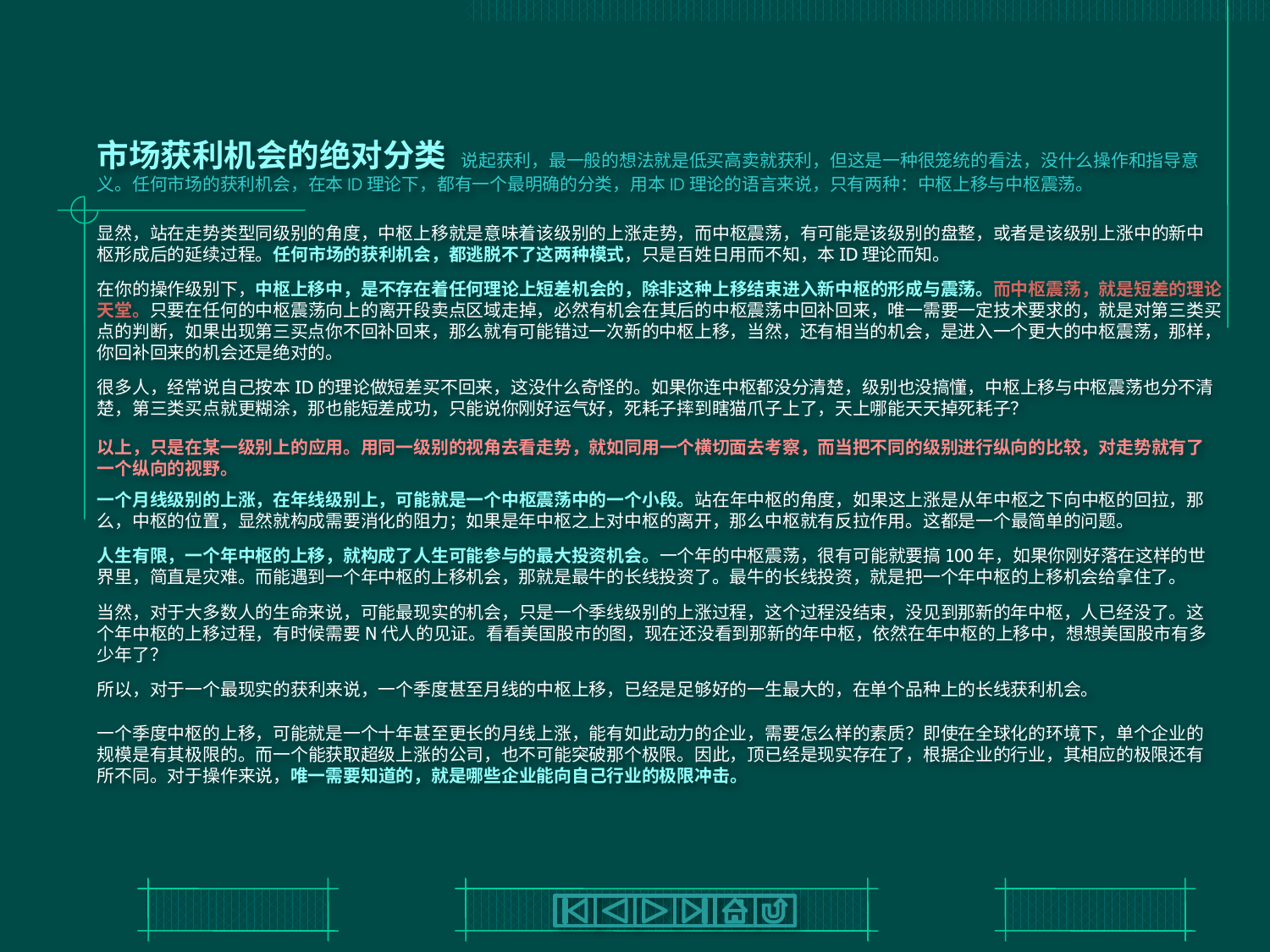

# 市场获利机会的绝对分类  说起获利，最一般的想法就是低买高卖就获利，但这是一种很笼统的看法，没什么操作和指导意义。任何市场的获利机会，在本ID理论下，都有一个最明确的分类，用本ID理论的语言来说，只有两种：中枢上移与中枢震荡。
显然，站在走势类型同级别的角度，中枢上移就是意味着该级别的上涨走势，而中枢震荡，有可能是该级别的盘整，或者是该级别上涨中的新中枢形成后的延续过程。任何市场的获利机会，都逃脱不了这两种模式，只是百姓日用而不知，本ID理论而知。
在你的操作级别下，中枢上移中，是不存在着任何理论上短差机会的，除非这种上移结束进入新中枢的形成与震荡。而中枢震荡，就是短差的理论天堂。只要在任何的中枢震荡向上的离开段卖点区域走掉，必然有机会在其后的中枢震荡中回补回来，唯一需要一定技术要求的，就是对第三类买点的判断，如果出现第三买点你不回补回来，那么就有可能错过一次新的中枢上移，当然，还有相当的机会，是进入一个更大的中枢震荡，那样，你回补回来的机会还是绝对的。
很多人，经常说自己按本ID的理论做短差买不回来，这没什么奇怪的。如果你连中枢都没分清楚，级别也没搞懂，中枢上移与中枢震荡也分不清楚，第三类买点就更糊涂，那也能短差成功，只能说你刚好运气好，死耗子摔到瞎猫爪子上了，天上哪能天天掉死耗子？
以上，只是在某一级别上的应用。用同一级别的视角去看走势，就如同用一个横切面去考察，而当把不同的级别进行纵向的比较，对走势就有了一个纵向的视野。
一个月线级别的上涨，在年线级别上，可能就是一个中枢震荡中的一个小段。站在年中枢的角度，如果这上涨是从年中枢之下向中枢的回拉，那么，中枢的位置，显然就构成需要消化的阻力；如果是年中枢之上对中枢的离开，那么中枢就有反拉作用。这都是一个最简单的问题。
人生有限，一个年中枢的上移，就构成了人生可能参与的最大投资机会。一个年的中枢震荡，很有可能就要搞100年，如果你刚好落在这样的世界里，简直是灾难。而能遇到一个年中枢的上移机会，那就是最牛的长线投资了。最牛的长线投资，就是把一个年中枢的上移机会给拿住了。
当然，对于大多数人的生命来说，可能最现实的机会，只是一个季线级别的上涨过程，这个过程没结束，没见到那新的年中枢，人已经没了。这个年中枢的上移过程，有时候需要N代人的见证。看看美国股市的图，现在还没看到那新的年中枢，依然在年中枢的上移中，想想美国股市有多少年了？
所以，对于一个最现实的获利来说，一个季度甚至月线的中枢上移，已经是足够好的一生最大的，在单个品种上的长线获利机会。
一个季度中枢的上移，可能就是一个十年甚至更长的月线上涨，能有如此动力的企业，需要怎么样的素质？即使在全球化的环境下，单个企业的规模是有其极限的。而一个能获取超级上涨的公司，也不可能突破那个极限。因此，顶已经是现实存在了，根据企业的行业，其相应的极限还有所不同。对于操作来说，唯一需要知道的，就是哪些企业能向自己行业的极限冲击。